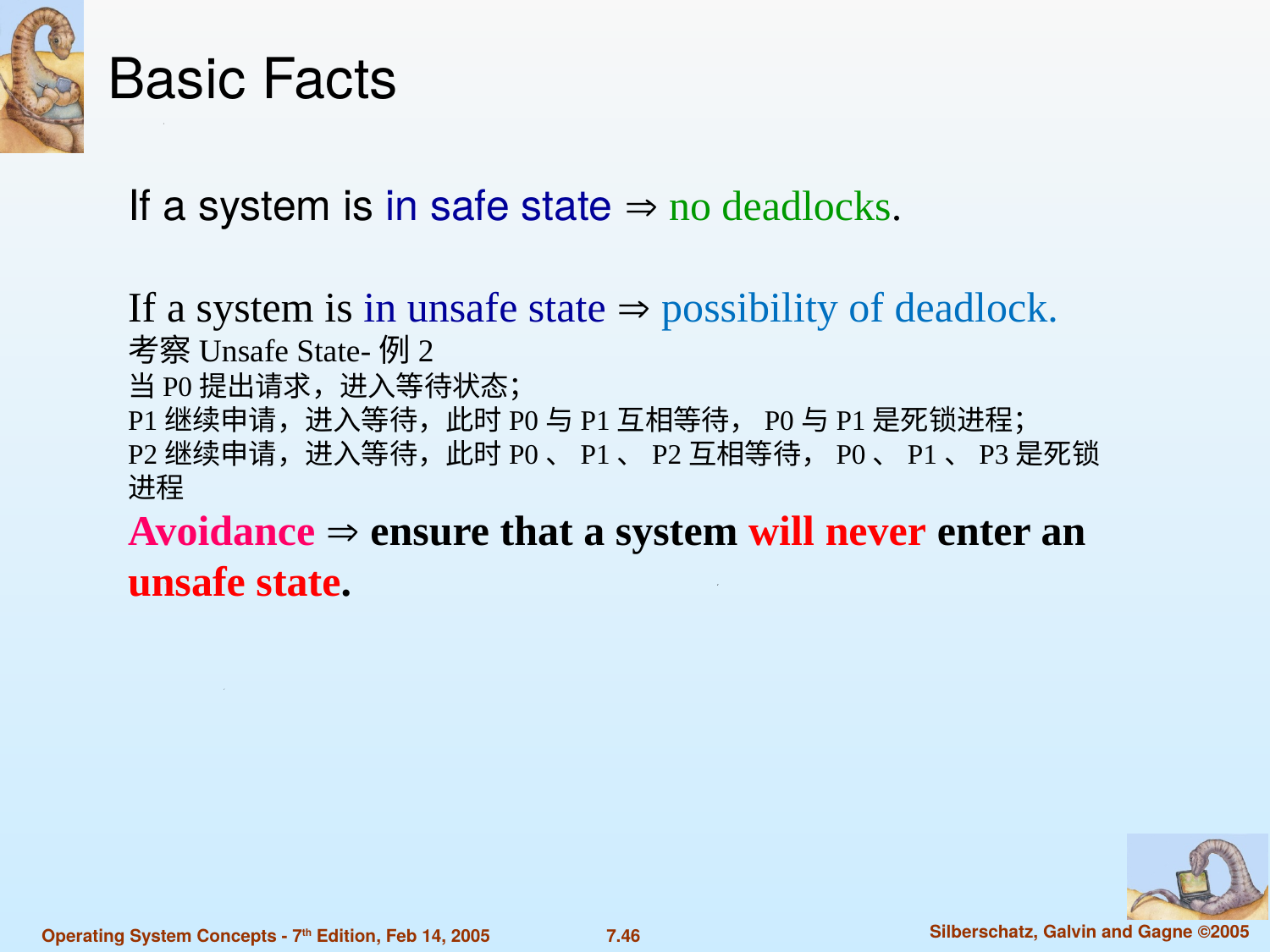

Basic Facts
If a system is in safe state ⇒ no deadlocks.
If a system is in unsafe state ⇒ possibility of deadlock.
考察Unsafe State-例2
当P0提出请求，进入等待状态；
P1继续申请，进入等待，此时P0与P1互相等待，P0与P1是死锁进程；
P2继续申请，进入等待，此时P0、P1、P2互相等待，P0、P1、P3是死锁进程
Avoidance ⇒ ensure that a system will never enter an unsafe state.